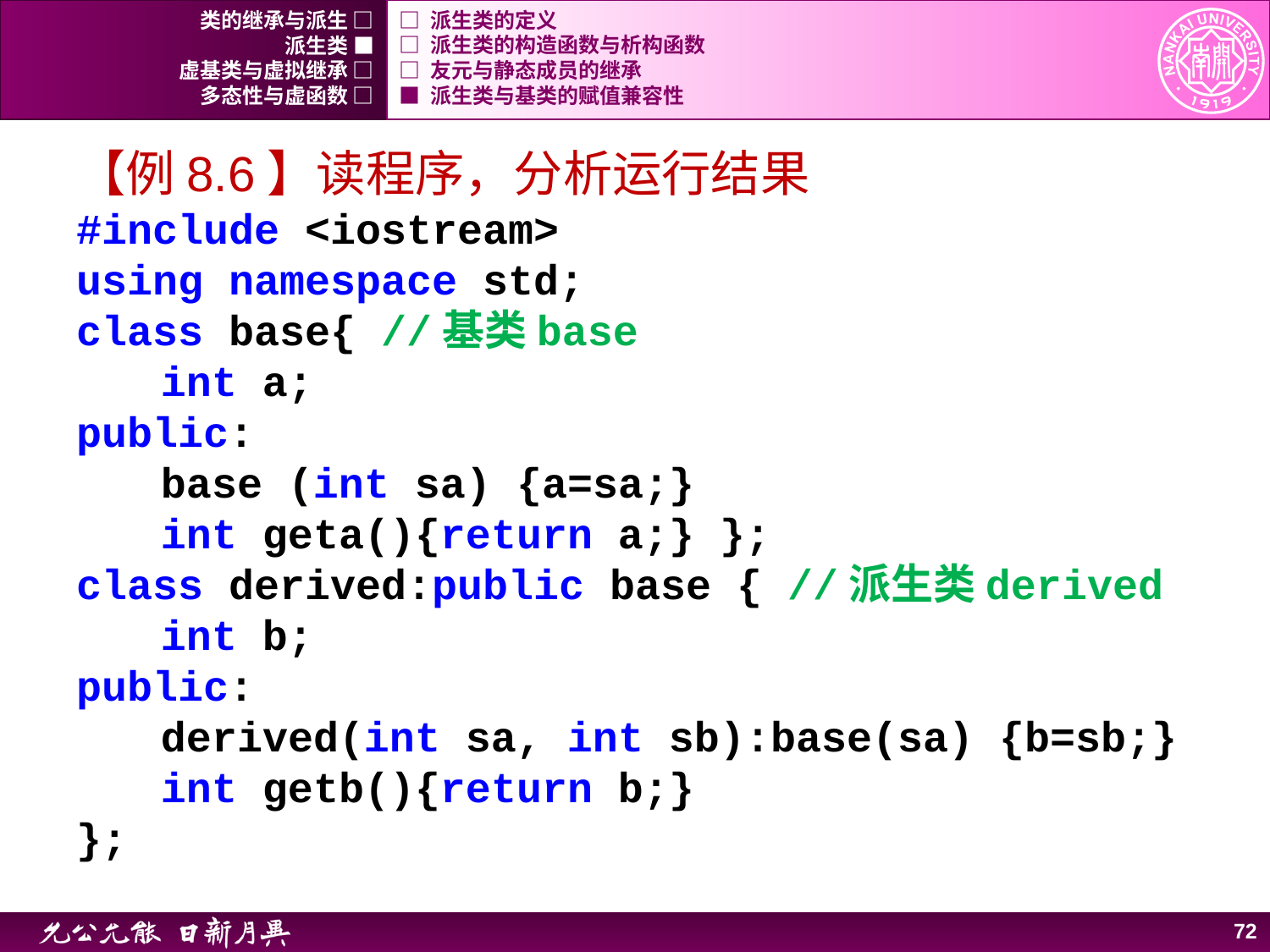

类的继承与派生 □
□ 派生类的定义
派生类 ■
□ 派生类的构造函数与析构函数
虚基类与虚拟继承 □
□ 友元与静态成员的继承
多态性与虚函数 □
■ 派生类与基类的赋值兼容性
【例8.6】读程序，分析运行结果
#include <iostream>
using namespace std;
class base{ //基类base
	int a;
public:
	base (int sa) {a=sa;}
	int geta(){return a;} };
class derived:public base { //派生类derived
	int b;
public:
	derived(int sa, int sb):base(sa) {b=sb;}
	int getb(){return b;}
};
72